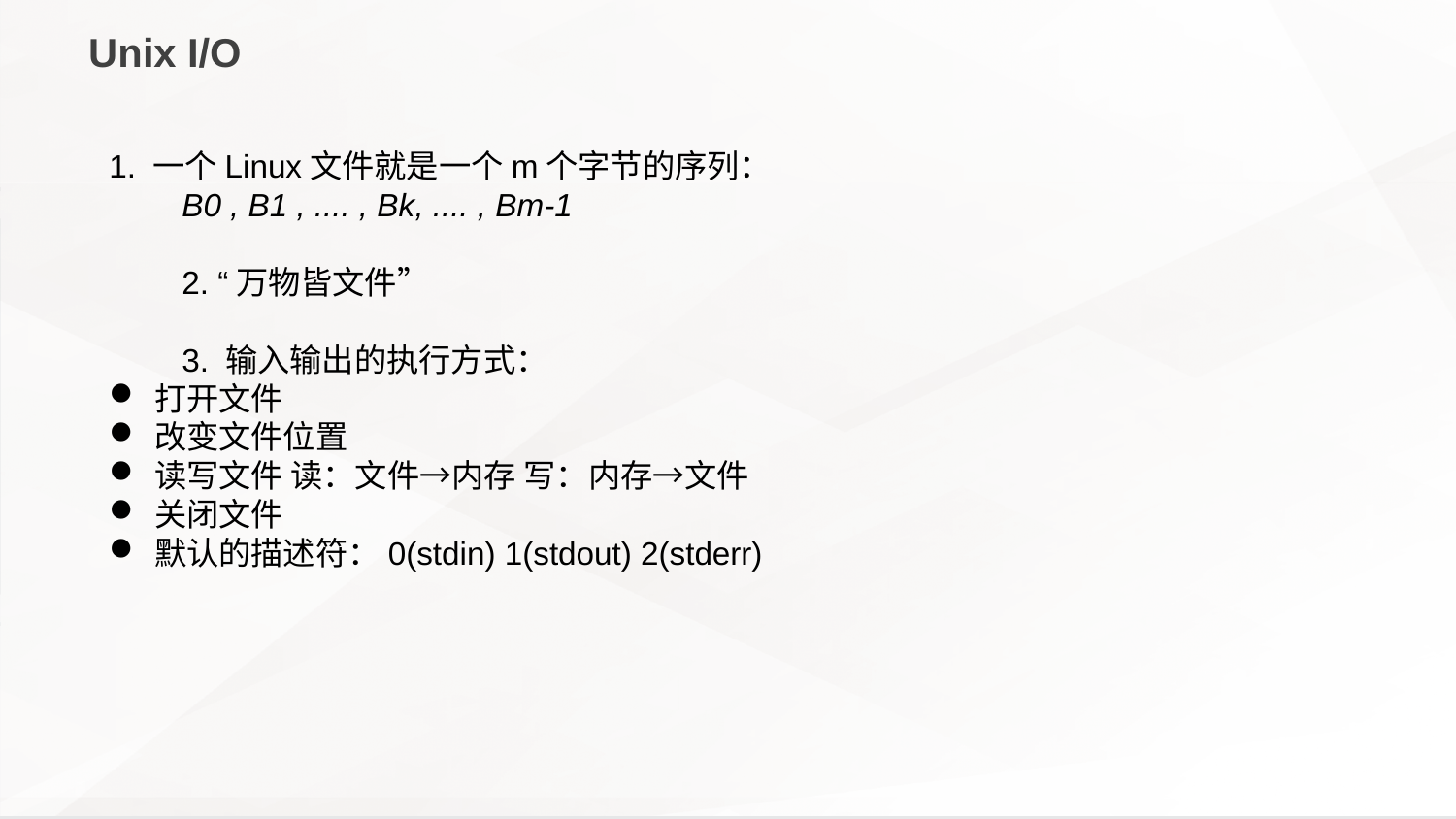

Unix I/O
1. 一个Linux文件就是一个m个字节的序列：
B0 , B1 , .... , Bk, .... , Bm-1

2. “万物皆文件”

3. 输入输出的执行方式：
打开文件
改变文件位置
读写文件 读：文件→内存 写：内存→文件
关闭文件
默认的描述符：0(stdin) 1(stdout) 2(stderr)